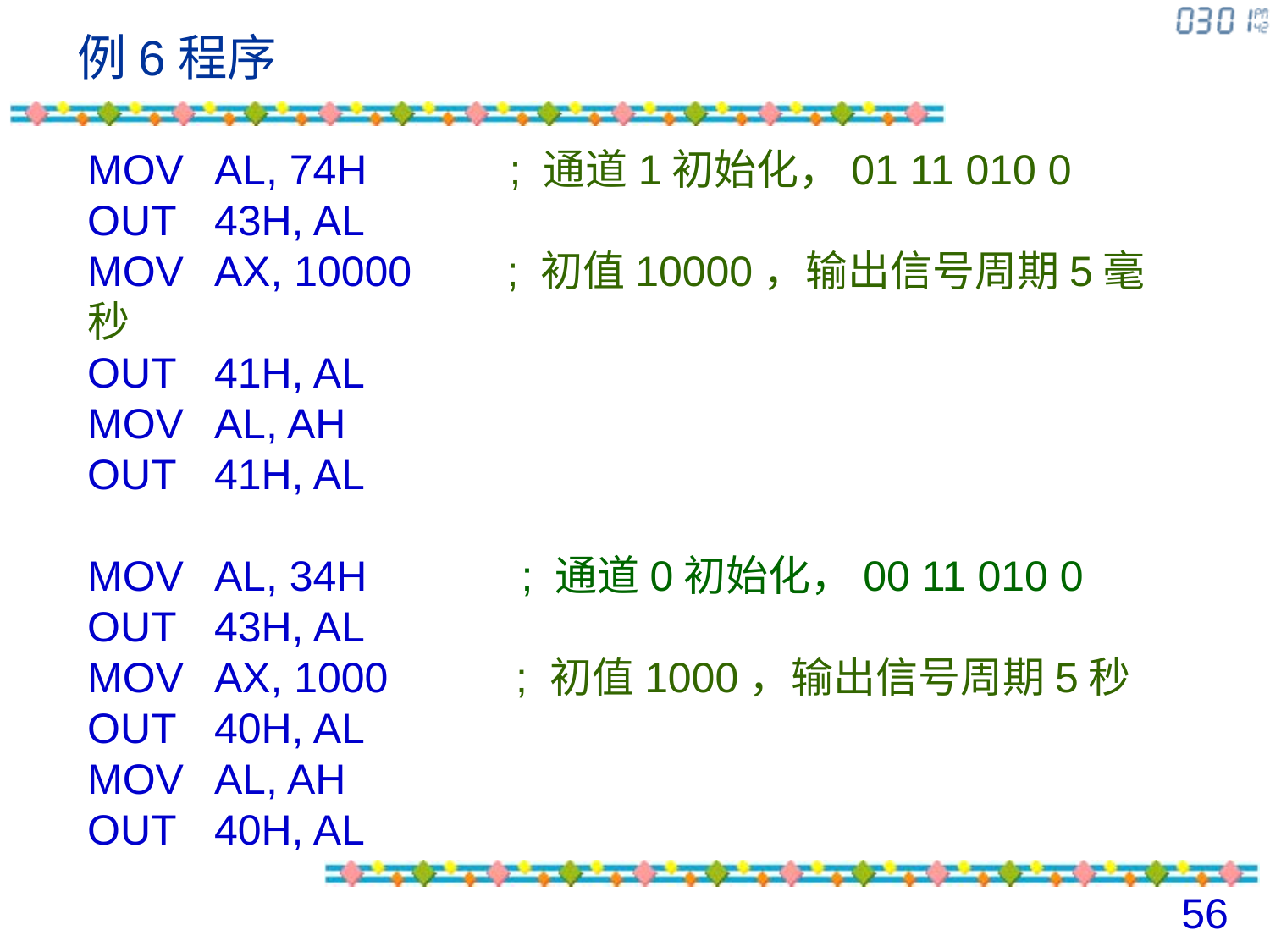

例6程序
MOV	AL, 74H            ; 通道1初始化，01 11 010 0
OUT	43H, AL
MOV	AX, 10000        ; 初值10000，输出信号周期5毫秒
OUT	41H, AL
MOV	AL, AH
OUT	41H, AL

MOV	AL, 34H             ; 通道0初始化，00 11 010 0
OUT	43H, AL
MOV	AX, 1000	    ; 初值1000，输出信号周期5秒
OUT	40H, AL
MOV	AL, AH
OUT	40H, AL